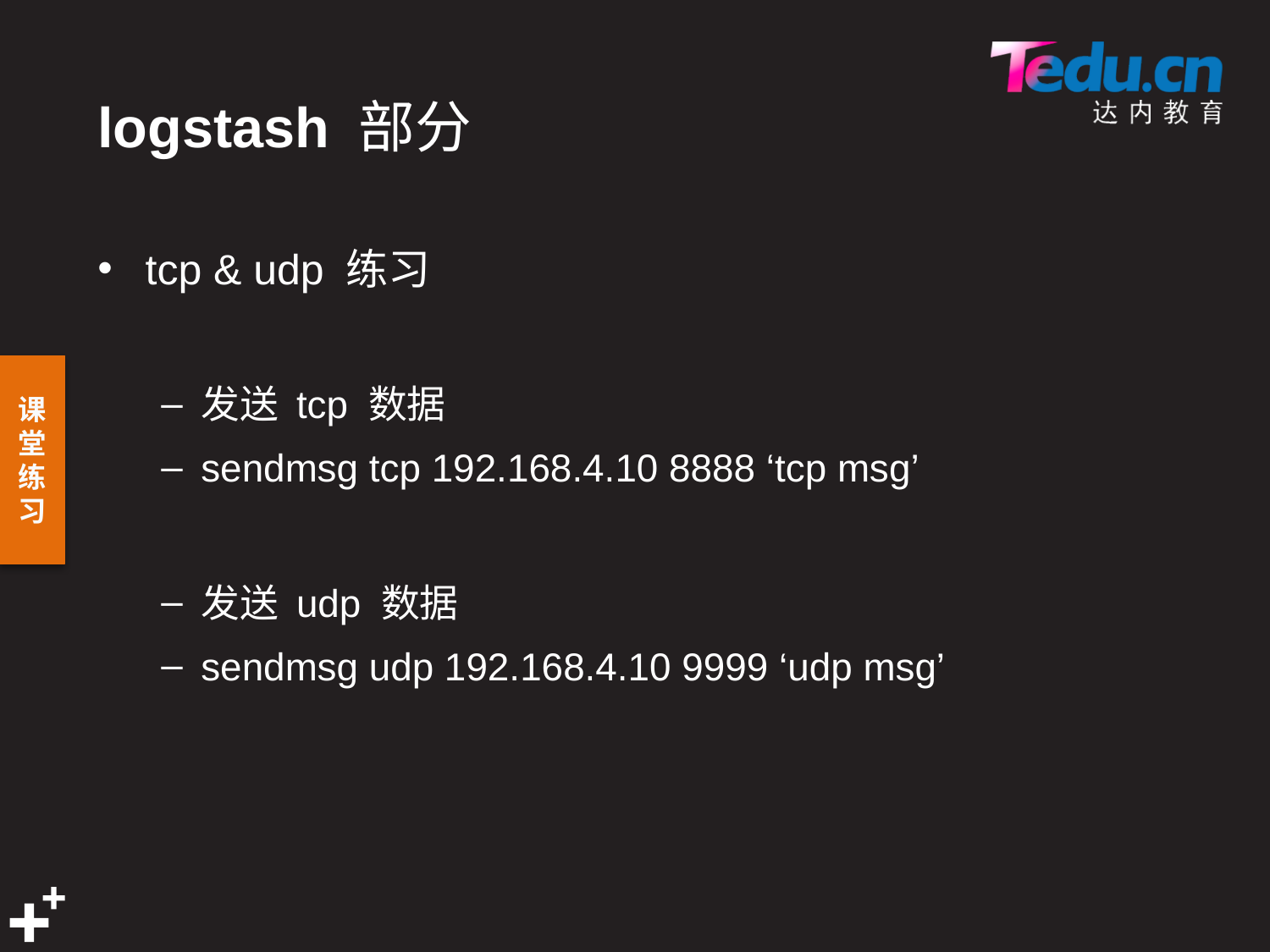

# logstash 部分
tcp & udp 练习

发送 tcp 数据
sendmsg tcp 192.168.4.10 8888 ‘tcp msg’

发送 udp 数据
sendmsg udp 192.168.4.10 9999 ‘udp msg’